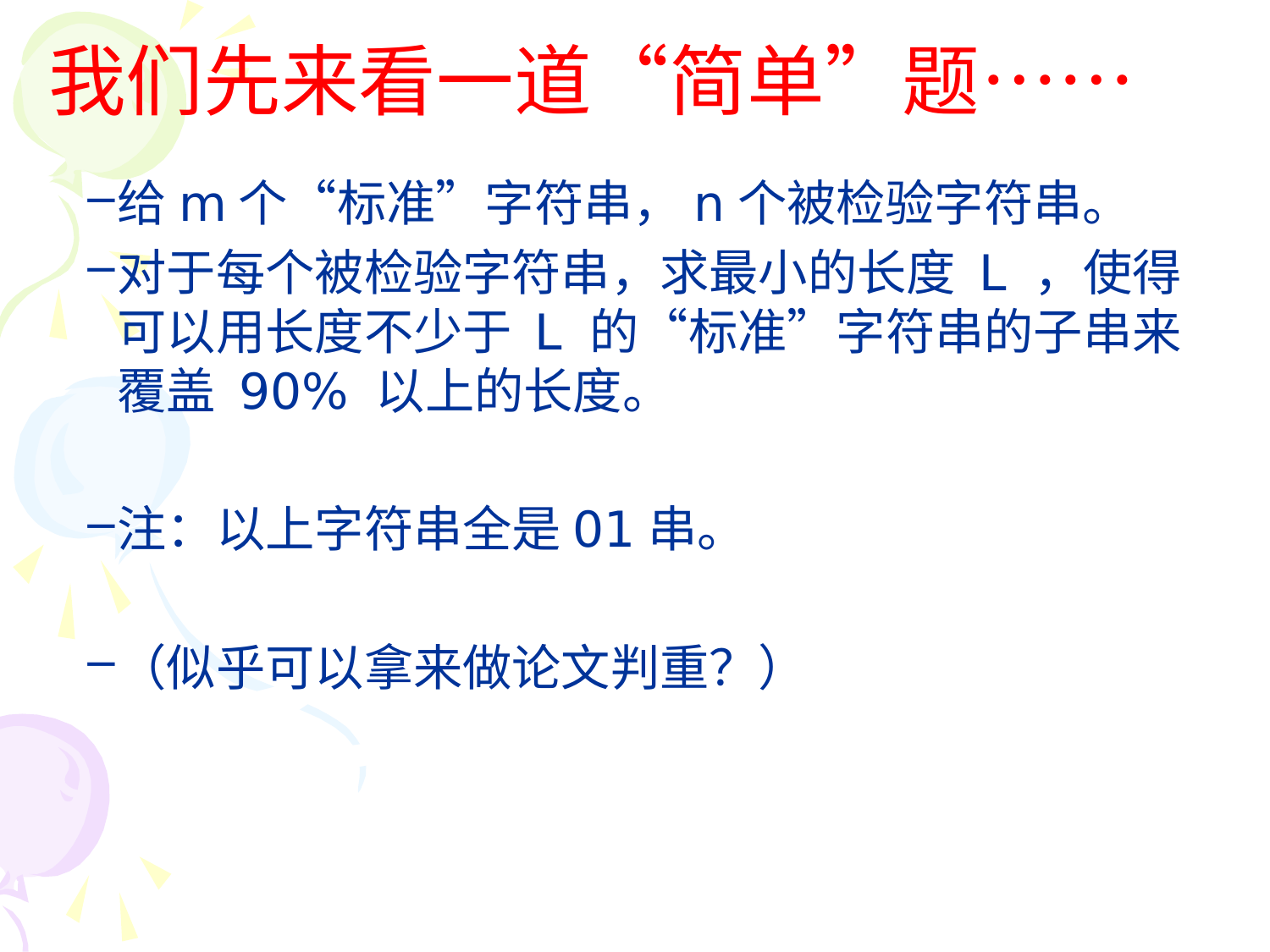

我们先来看一道“简单”题……
给m个“标准”字符串，n个被检验字符串。
对于每个被检验字符串，求最小的长度 L ，使得可以用长度不少于 L 的“标准”字符串的子串来覆盖 90% 以上的长度。

注：以上字符串全是01串。

（似乎可以拿来做论文判重？）